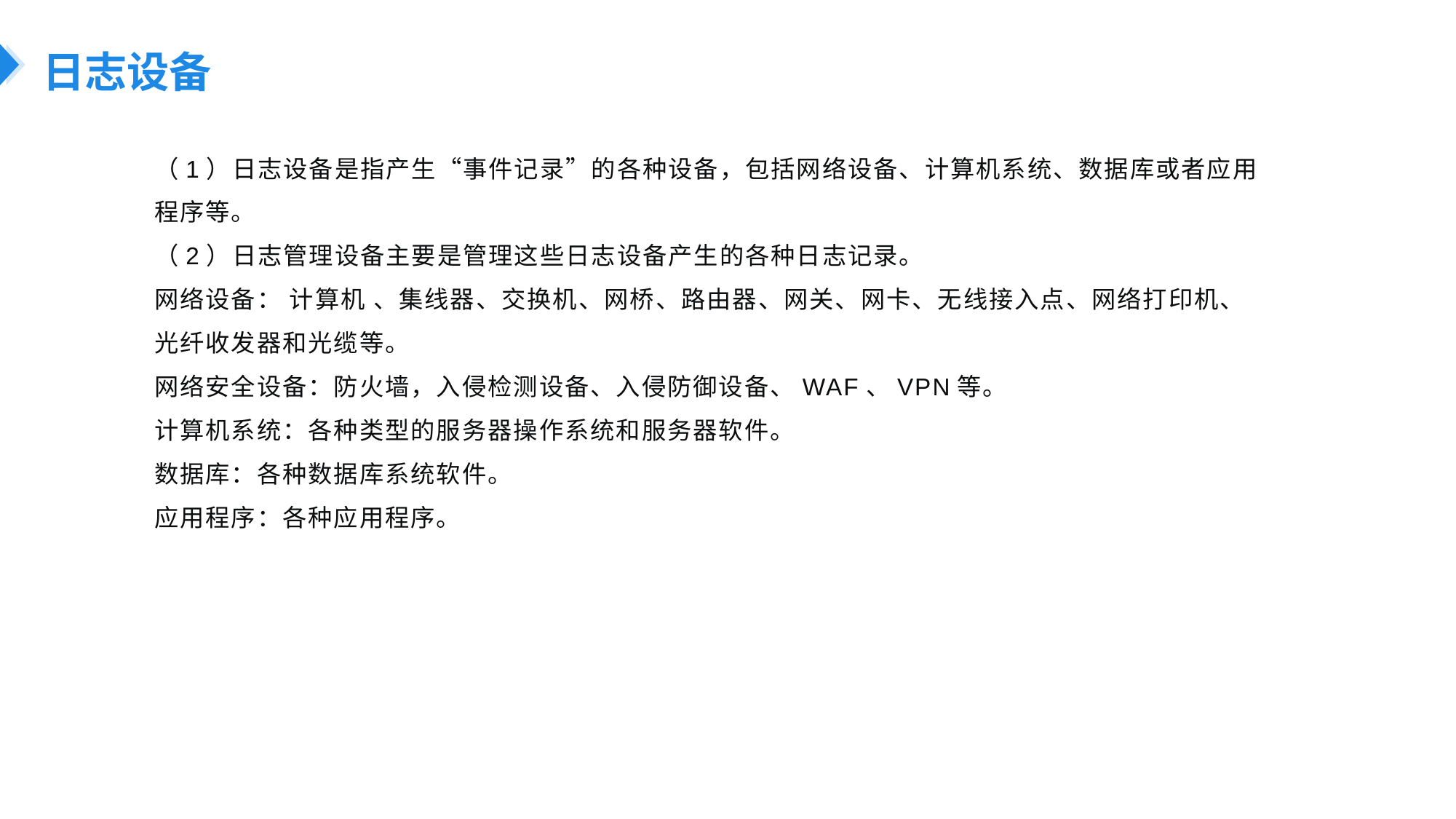

# 日志设备
（1）日志设备是指产生“事件记录”的各种设备，包括网络设备、计算机系统、数据库或者应用程序等。
（2）日志管理设备主要是管理这些日志设备产生的各种日志记录。
网络设备： 计算机 、集线器、交换机、网桥、路由器、网关、网卡、无线接入点、网络打印机、光纤收发器和光缆等。
网络安全设备：防火墙，入侵检测设备、入侵防御设备、WAF、VPN等。
计算机系统：各种类型的服务器操作系统和服务器软件。
数据库：各种数据库系统软件。
应用程序：各种应用程序。